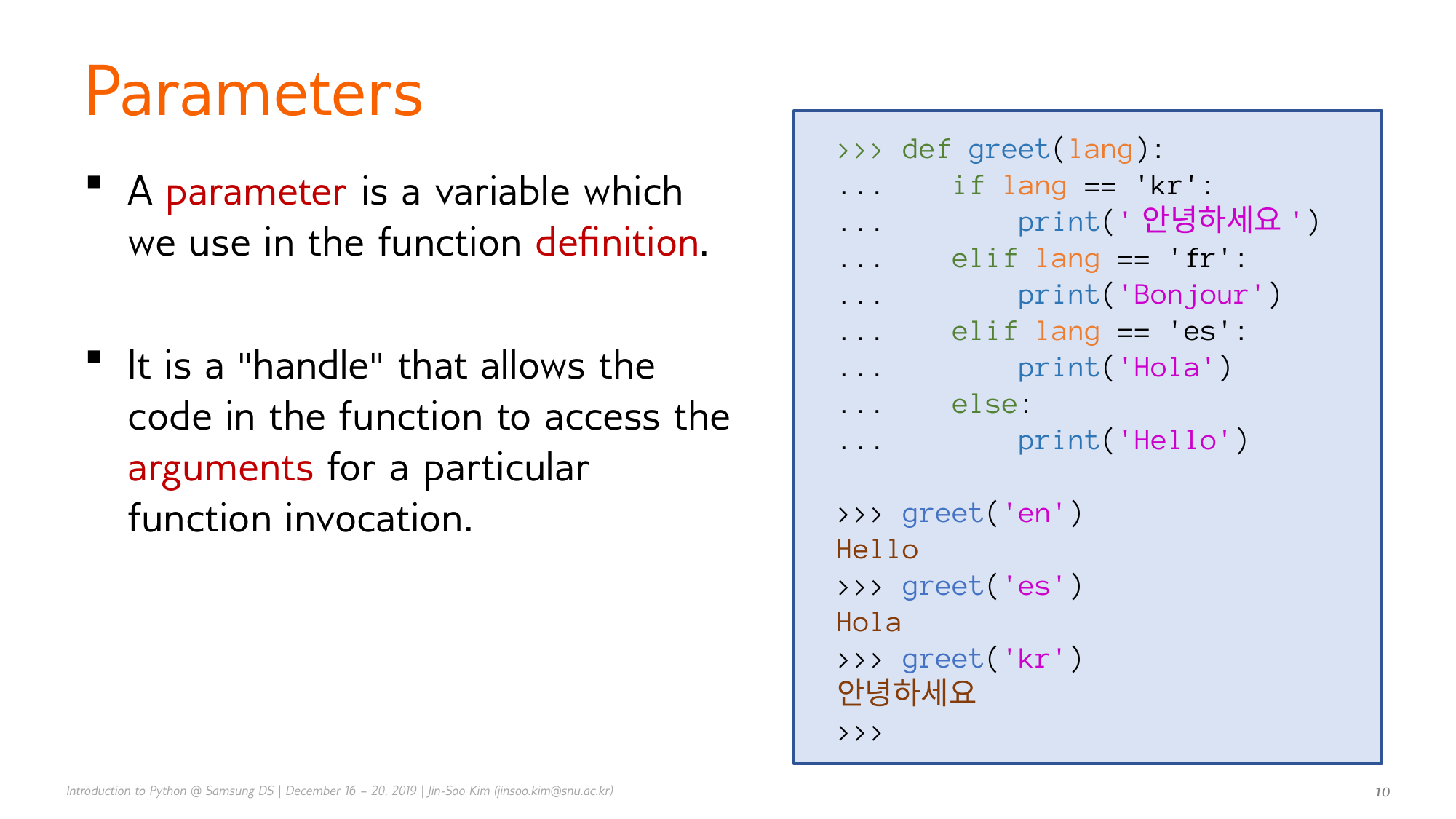

# Parameters
>>> def greet(lang):
...    if lang == 'kr':
...        print('안녕하세요')
...    elif lang == 'fr':
...        print('Bonjour')
...    elif lang == 'es':
...        print('Hola')
...    else:
...        print('Hello')

>>> greet('en')
Hello
>>> greet('es')
Hola
>>> greet('kr')
안녕하세요
>>>
A parameter is a variable which we use in the function definition.

It is a "handle" that allows the code in the function to access the arguments for a particular function invocation.